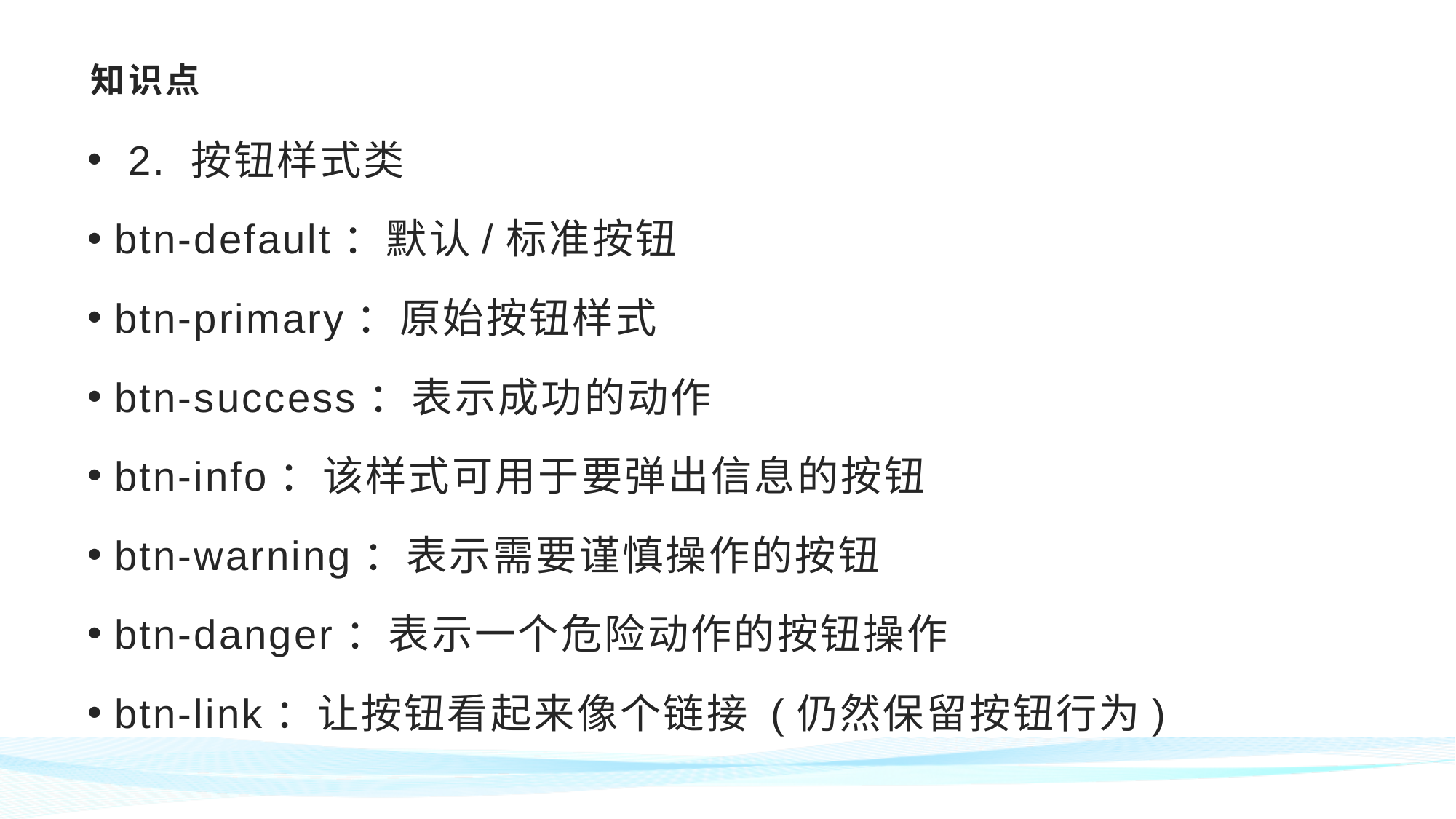

# 知识点
 2. 按钮样式类
btn-default：默认/标准按钮
btn-primary：原始按钮样式
btn-success：表示成功的动作
btn-info：该样式可用于要弹出信息的按钮
btn-warning：表示需要谨慎操作的按钮
btn-danger：表示一个危险动作的按钮操作
btn-link：让按钮看起来像个链接 (仍然保留按钮行为)